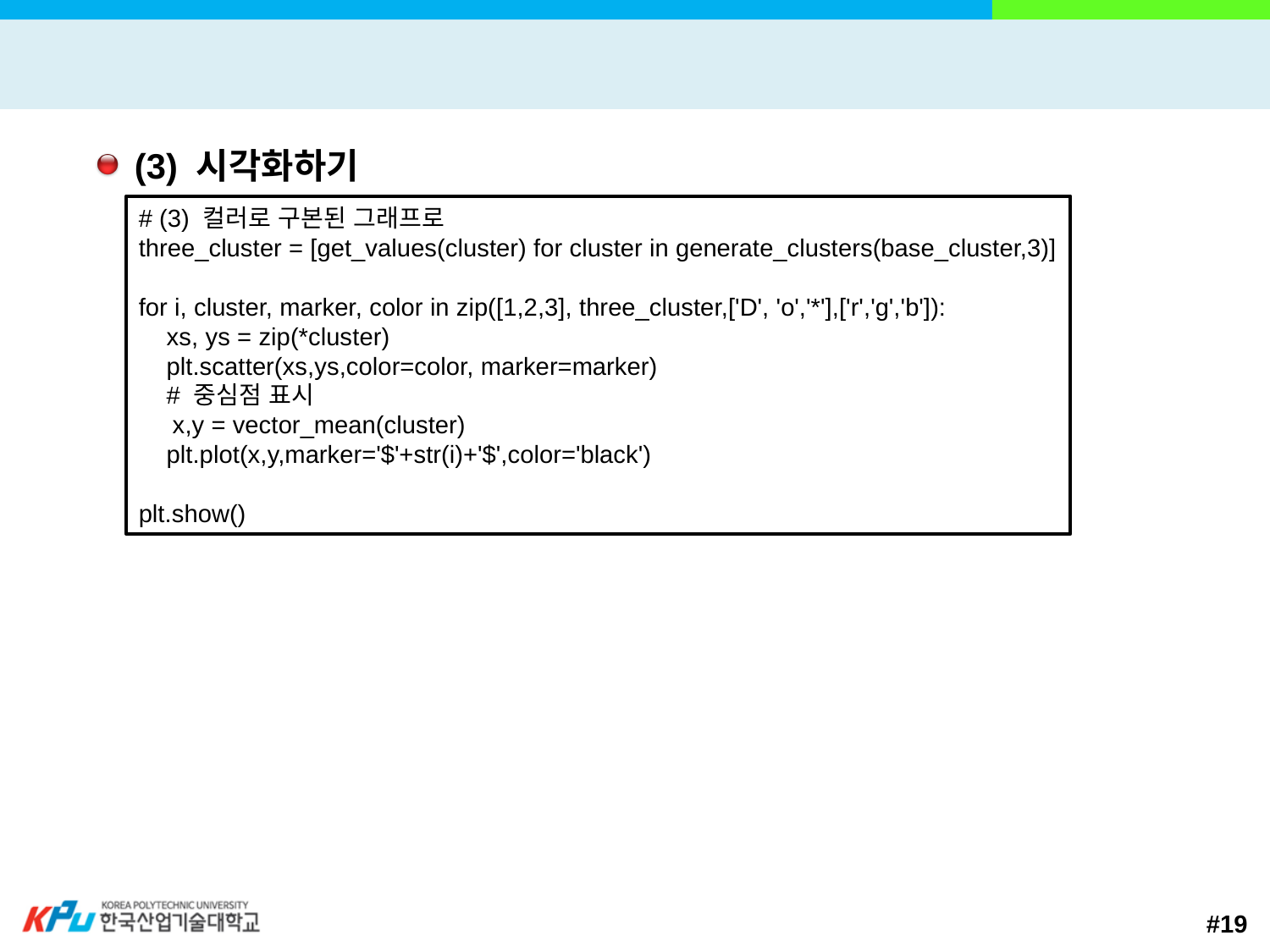

#
(3) 시각화하기
# (3) 컬러로 구본된 그래프로 three_cluster = [get_values(cluster) for cluster in generate_clusters(base_cluster,3)] for i, cluster, marker, color in zip([1,2,3], three_cluster,['D', 'o','*'],['r','g','b']): xs, ys = zip(*cluster) plt.scatter(xs,ys,color=color, marker=marker) # 중심점 표시 x,y = vector_mean(cluster) plt.plot(x,y,marker='$'+str(i)+'$',color='black') plt.show()